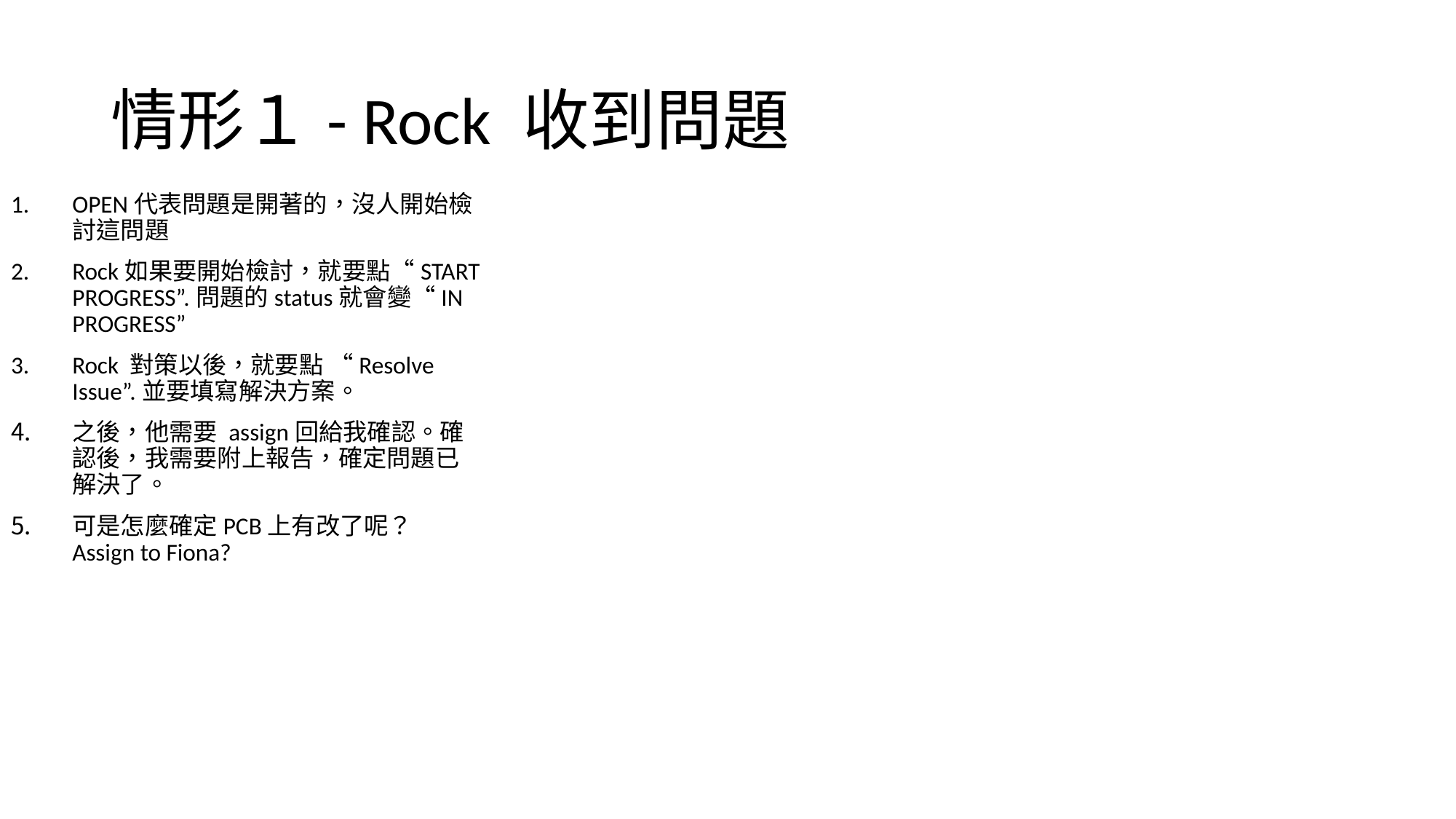

# 情形１- Rock 收到問題
OPEN代表問題是開著的，沒人開始檢討這問題
Rock如果要開始檢討，就要點“START PROGRESS”.問題的status就會變“IN PROGRESS”
Rock 對策以後，就要點 “Resolve Issue”.並要填寫解決方案。
之後，他需要 assign回給我確認。確認後，我需要附上報告，確定問題已解決了。
可是怎麼確定PCB上有改了呢？Assign to Fiona?